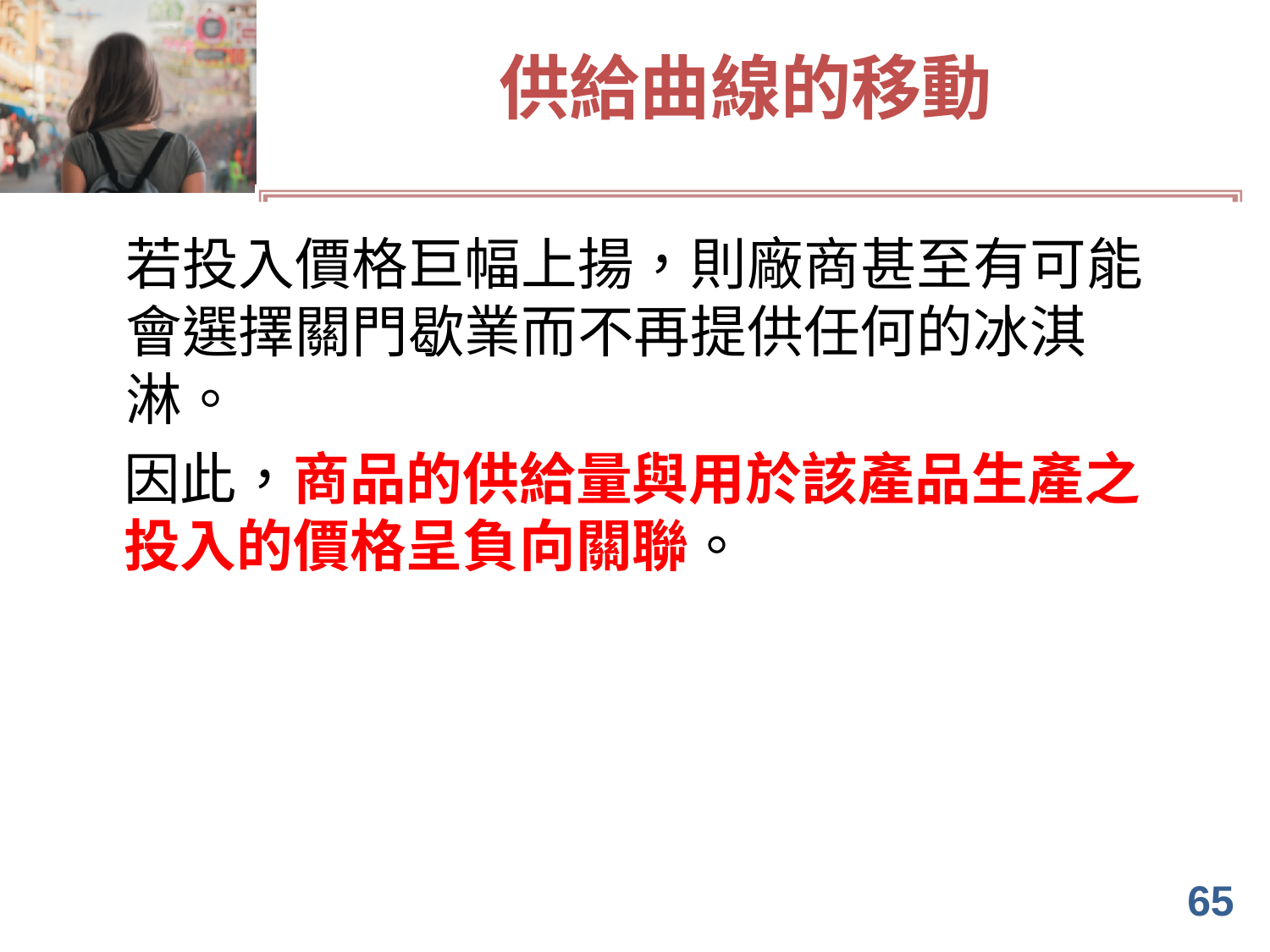

# 供給曲線的移動
若投入價格巨幅上揚，則廠商甚至有可能會選擇關門歇業而不再提供任何的冰淇淋。
	因此，商品的供給量與用於該產品生產之投入的價格呈負向關聯。
65